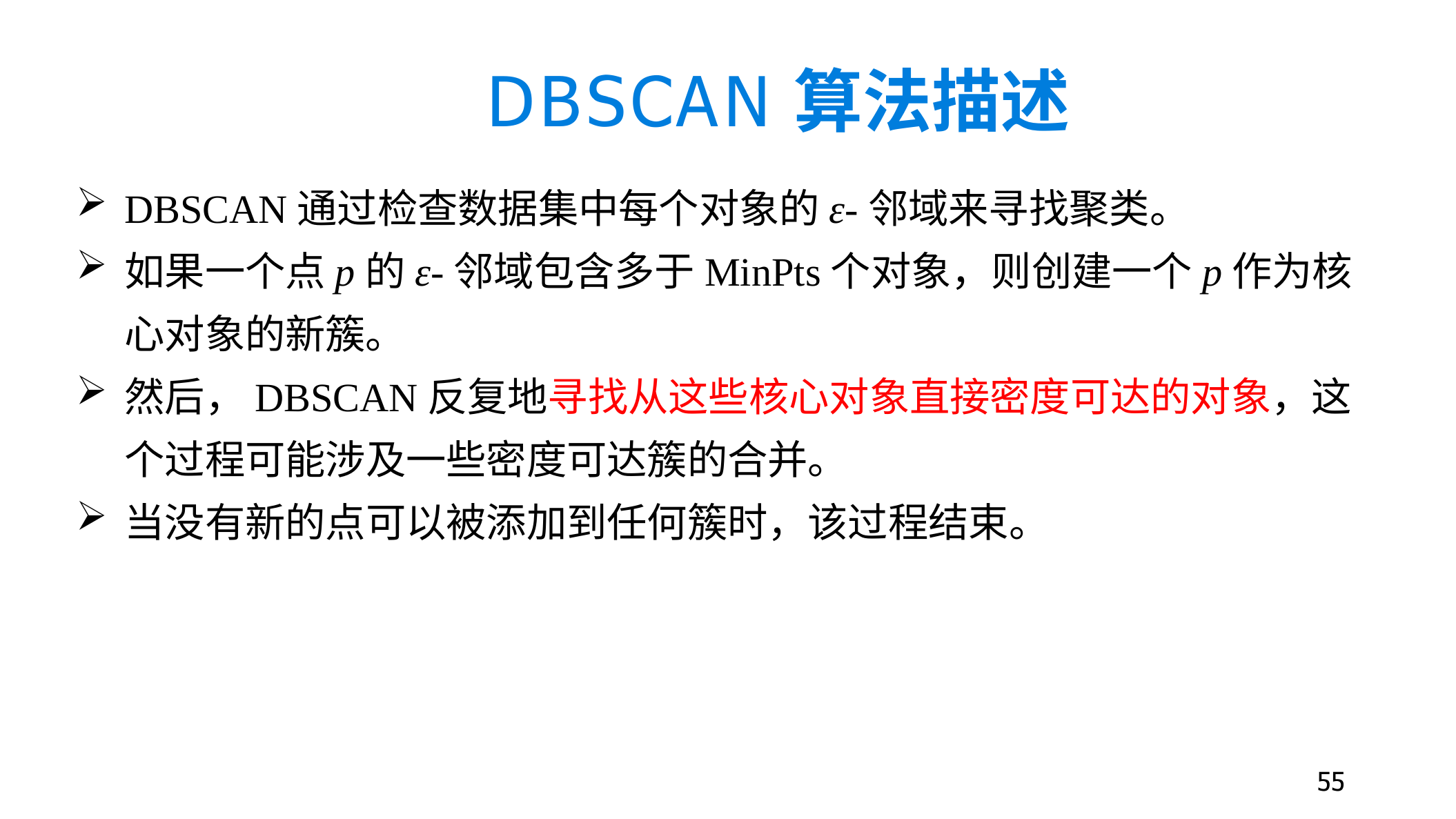

DBSCAN算法描述
DBSCAN通过检查数据集中每个对象的ε-邻域来寻找聚类。
如果一个点p的ε-邻域包含多于MinPts个对象，则创建一个p作为核心对象的新簇。
然后，DBSCAN反复地寻找从这些核心对象直接密度可达的对象，这个过程可能涉及一些密度可达簇的合并。
当没有新的点可以被添加到任何簇时，该过程结束。
55